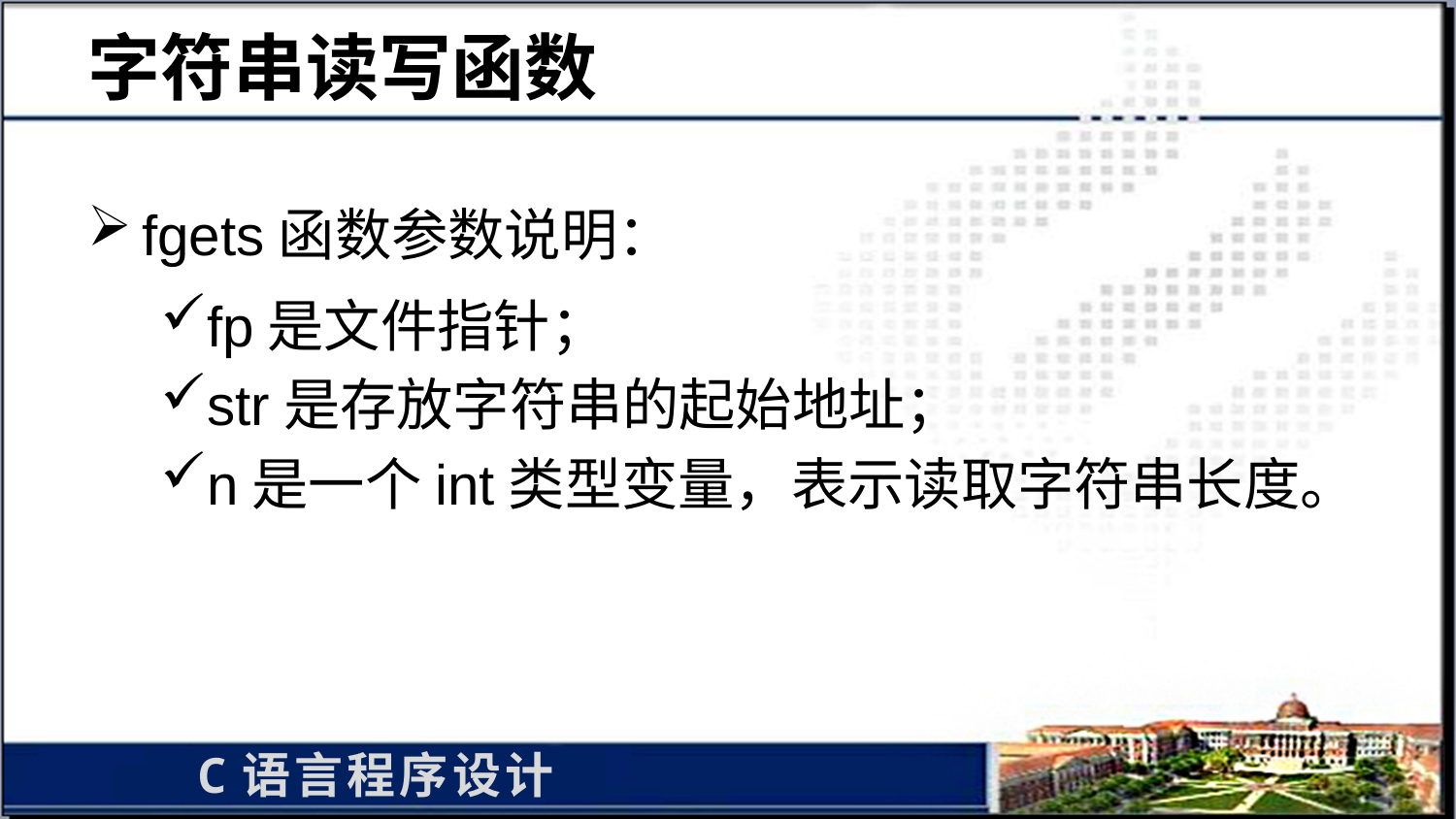

# 字符串读写函数
fgets函数参数说明：
fp是文件指针；
str是存放字符串的起始地址；
n是一个int类型变量，表示读取字符串长度。